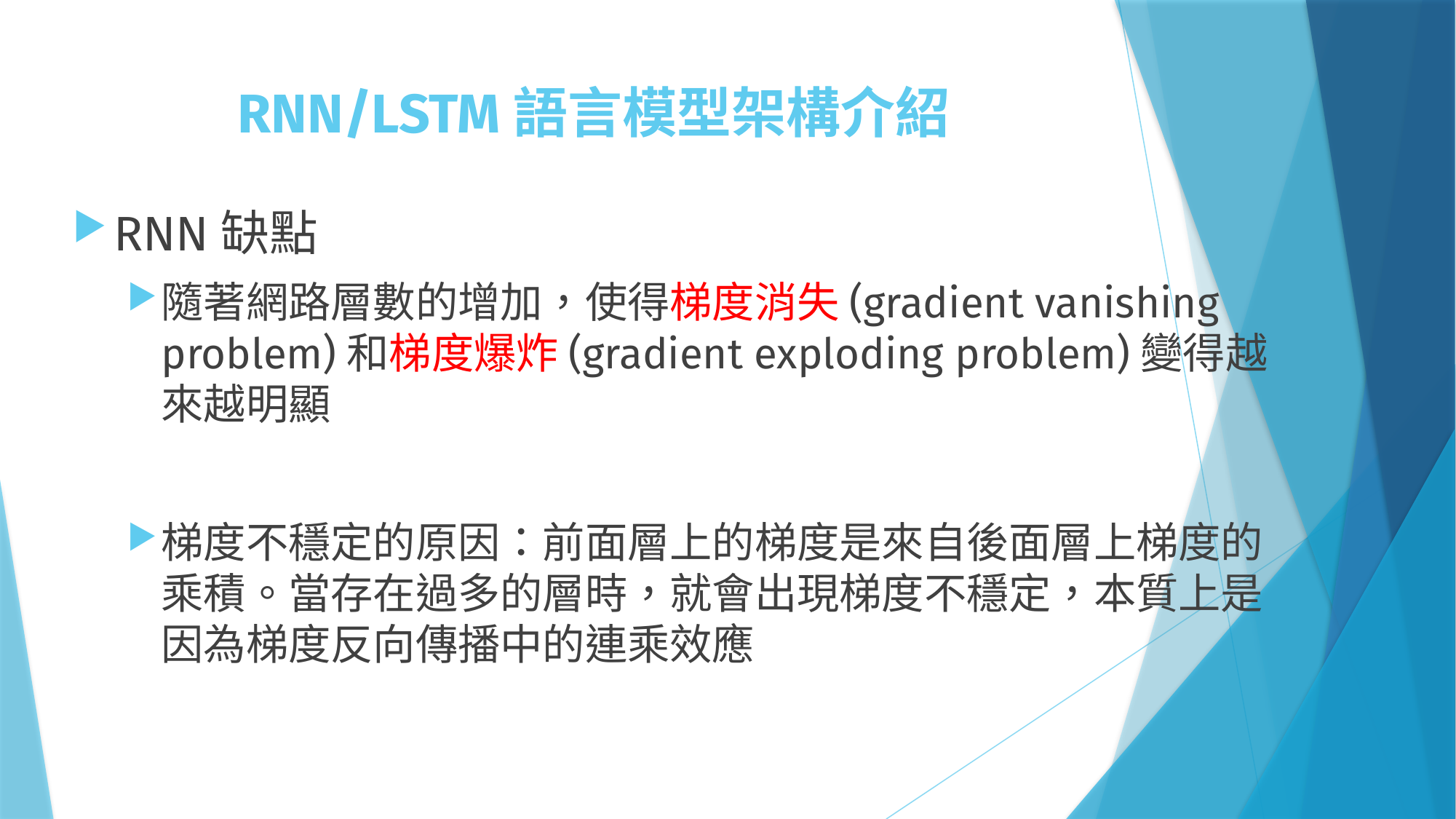

# RNN/LSTM語言模型架構介紹
RNN缺點
隨著網路層數的增加，使得梯度消失(gradient vanishing problem)和梯度爆炸(gradient exploding problem)變得越來越明顯

梯度不穩定的原因：前面層上的梯度是來自後面層上梯度的乘積。當存在過多的層時，就會出現梯度不穩定，本質上是因為梯度反向傳播中的連乘效應